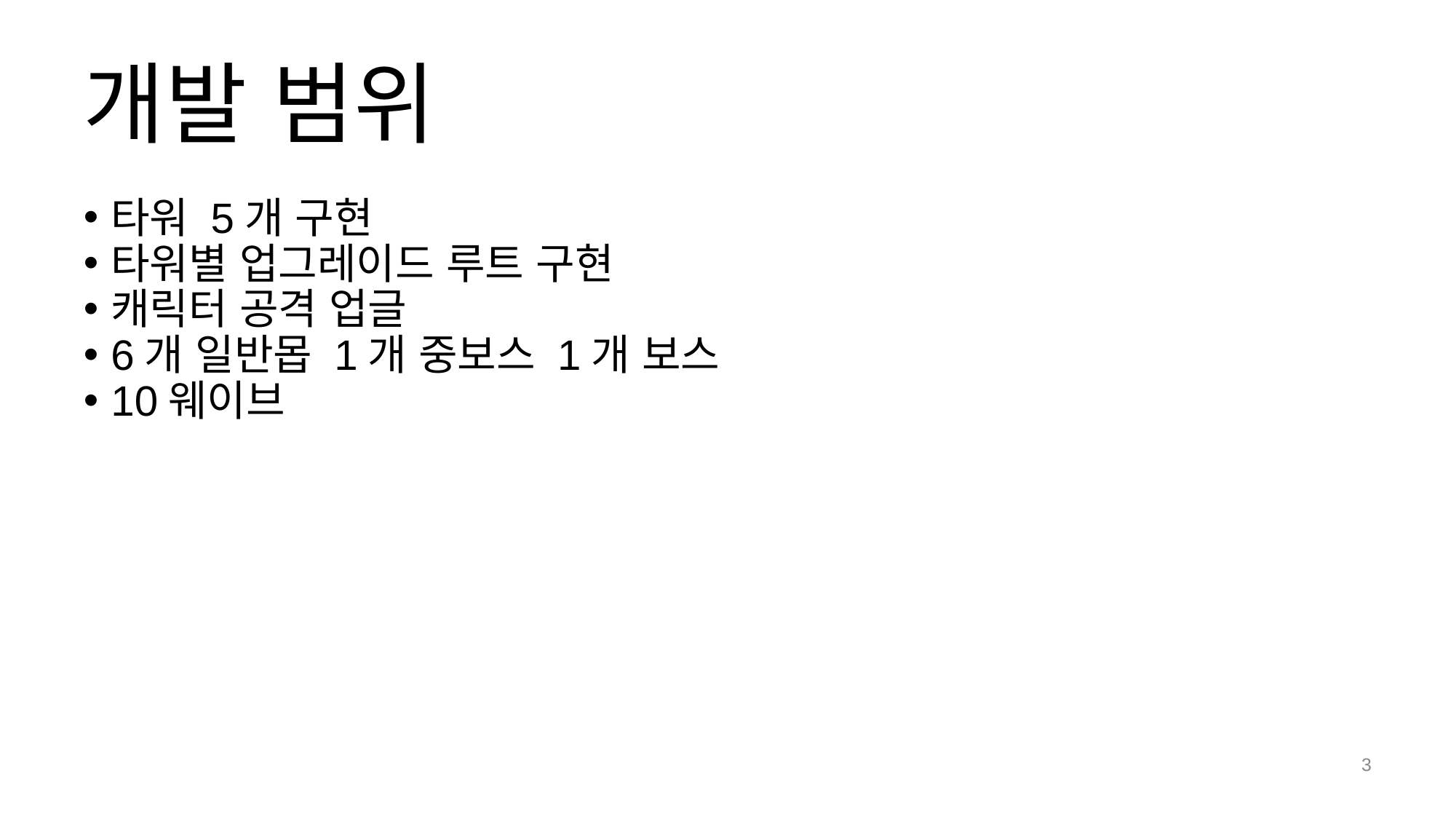

# 개발 범위
타워 5개 구현
타워별 업그레이드 루트 구현
캐릭터 공격 업글
6개 일반몹 1개 중보스 1개 보스
10웨이브
3